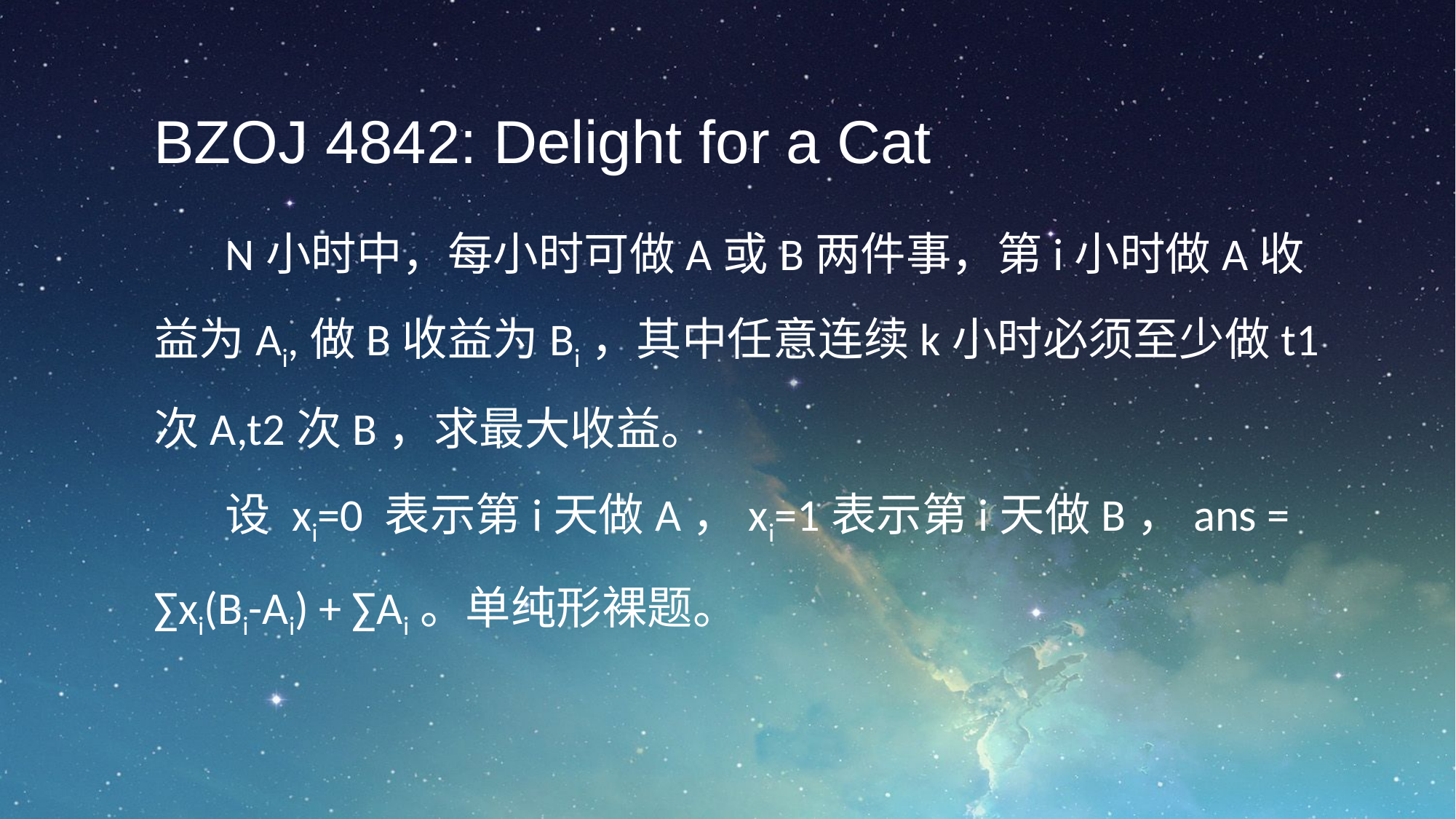

BZOJ 4842: Delight for a Cat
N小时中，每小时可做A或B两件事，第i小时做A收益为Ai,做B收益为Bi，其中任意连续k小时必须至少做t1次A,t2次B，求最大收益。
设 xi=0 表示第i天做A，xi=1表示第i天做B，ans = ∑xi(Bi-Ai) + ∑Ai。单纯形裸题。